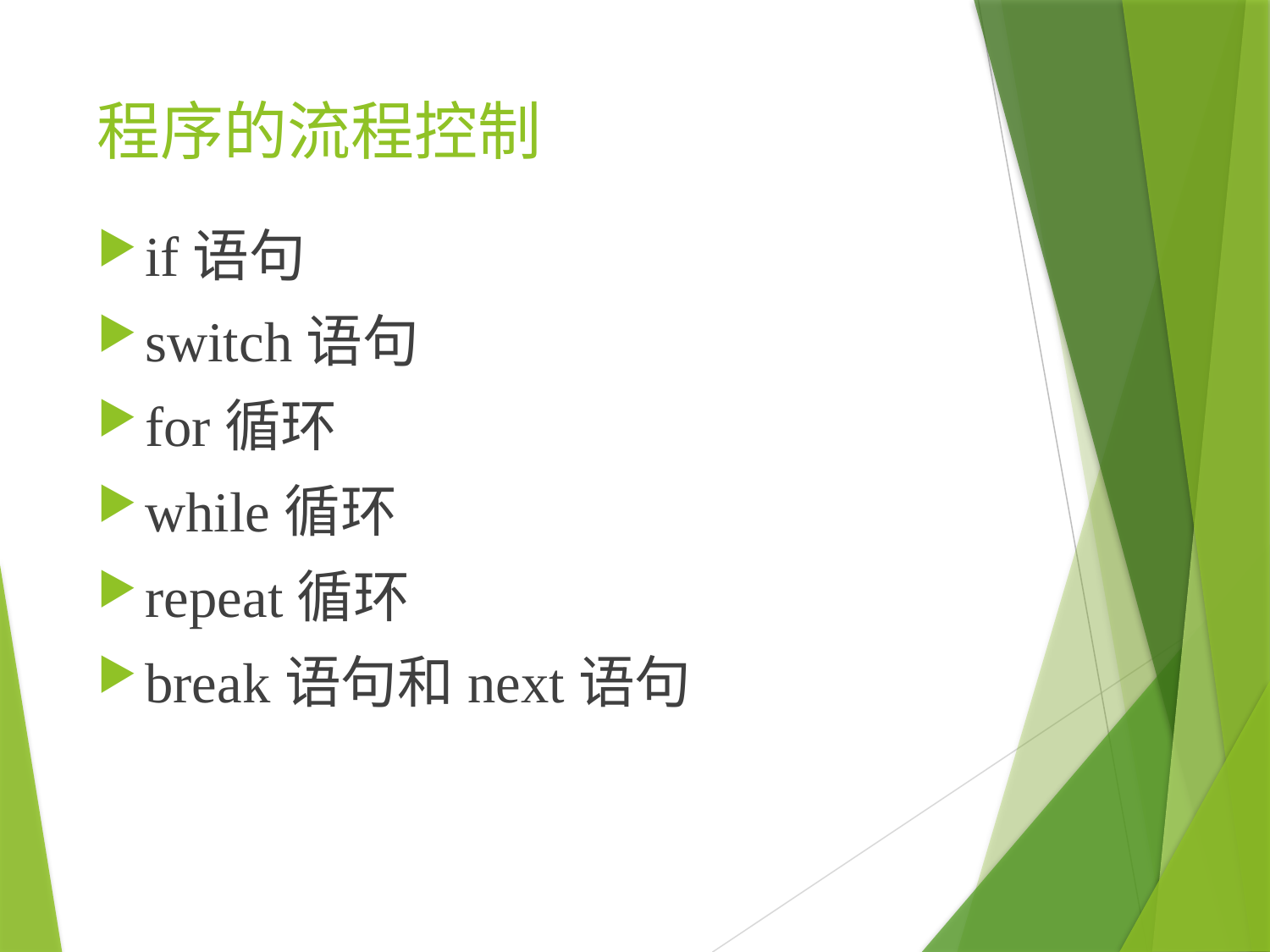

# 程序的流程控制
if语句
switch语句
for循环
while循环
repeat循环
break语句和next语句